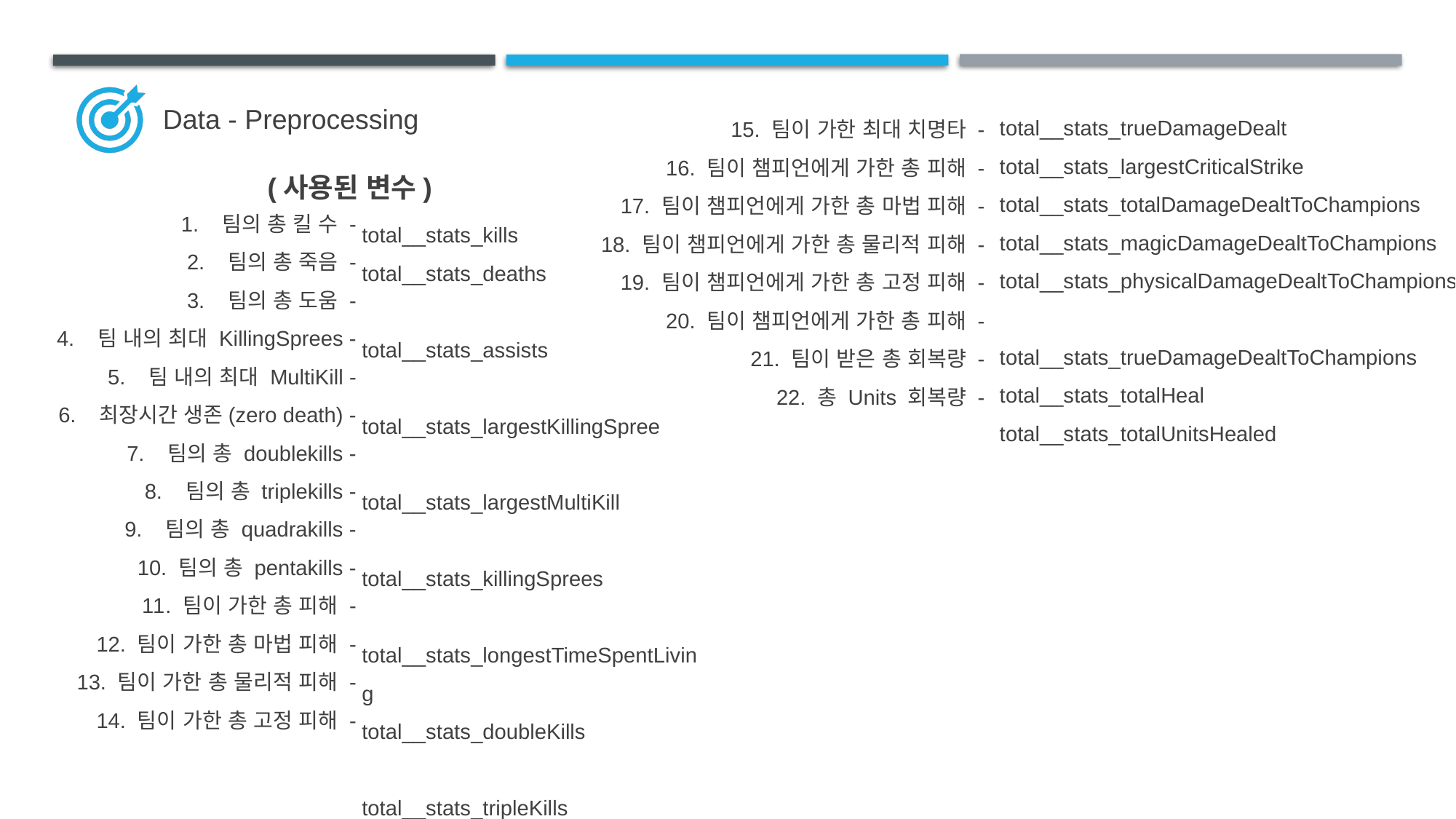

Data - Preprocessing
total__stats_trueDamageDealt
total__stats_largestCriticalStrike
total__stats_totalDamageDealtToChampions
total__stats_magicDamageDealtToChampions
total__stats_physicalDamageDealtToChampions
total__stats_trueDamageDealtToChampions
total__stats_totalHeal
total__stats_totalUnitsHealed

팀이 가한 최대 치명타 -
팀이 챔피언에게 가한 총 피해 -
팀이 챔피언에게 가한 총 마법 피해 -
팀이 챔피언에게 가한 총 물리적 피해 -
팀이 챔피언에게 가한 총 고정 피해 -
팀이 챔피언에게 가한 총 피해 -
팀이 받은 총 회복량 -
총 Units 회복량 -
(사용된 변수)

팀의 총 킬 수 -
팀의 총 죽음 -
팀의 총 도움 -
팀 내의 최대 KillingSprees -
팀 내의 최대 MultiKill -
최장시간 생존(zero death) -
팀의 총 doublekills -
팀의 총 triplekills -
팀의 총 quadrakills -
팀의 총 pentakills -
팀이 가한 총 피해 -
팀이 가한 총 마법 피해 -
팀이 가한 총 물리적 피해 -
팀이 가한 총 고정 피해 -

total__stats_kills
total__stats_deaths
total__stats_assists
total__stats_largestKillingSpree
total__stats_largestMultiKill
total__stats_killingSprees
total__stats_longestTimeSpentLiving
total__stats_doubleKills
total__stats_tripleKills
total__stats_quadraKills
total__stats_pentaKills
total__stats_totalDamageDealt
total__stats_magicDamageDealt
total__stats_physicalDamageDealt